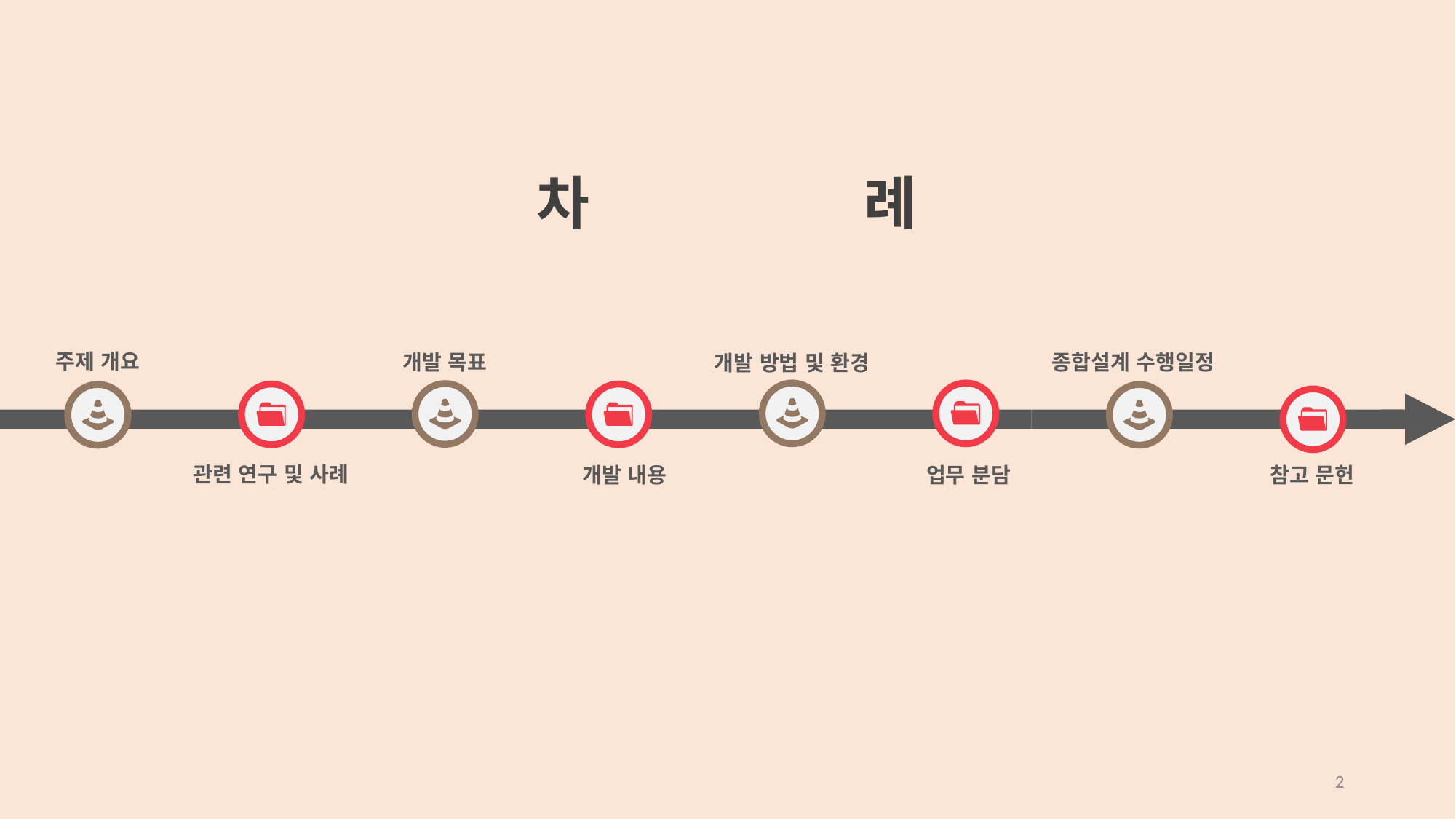

차                 례
주제 개요
종합설계 수행일정
개발 목표
개발 방법 및 환경

관련 연구 및 사례
개발 내용
업무 분담
참고 문헌
2